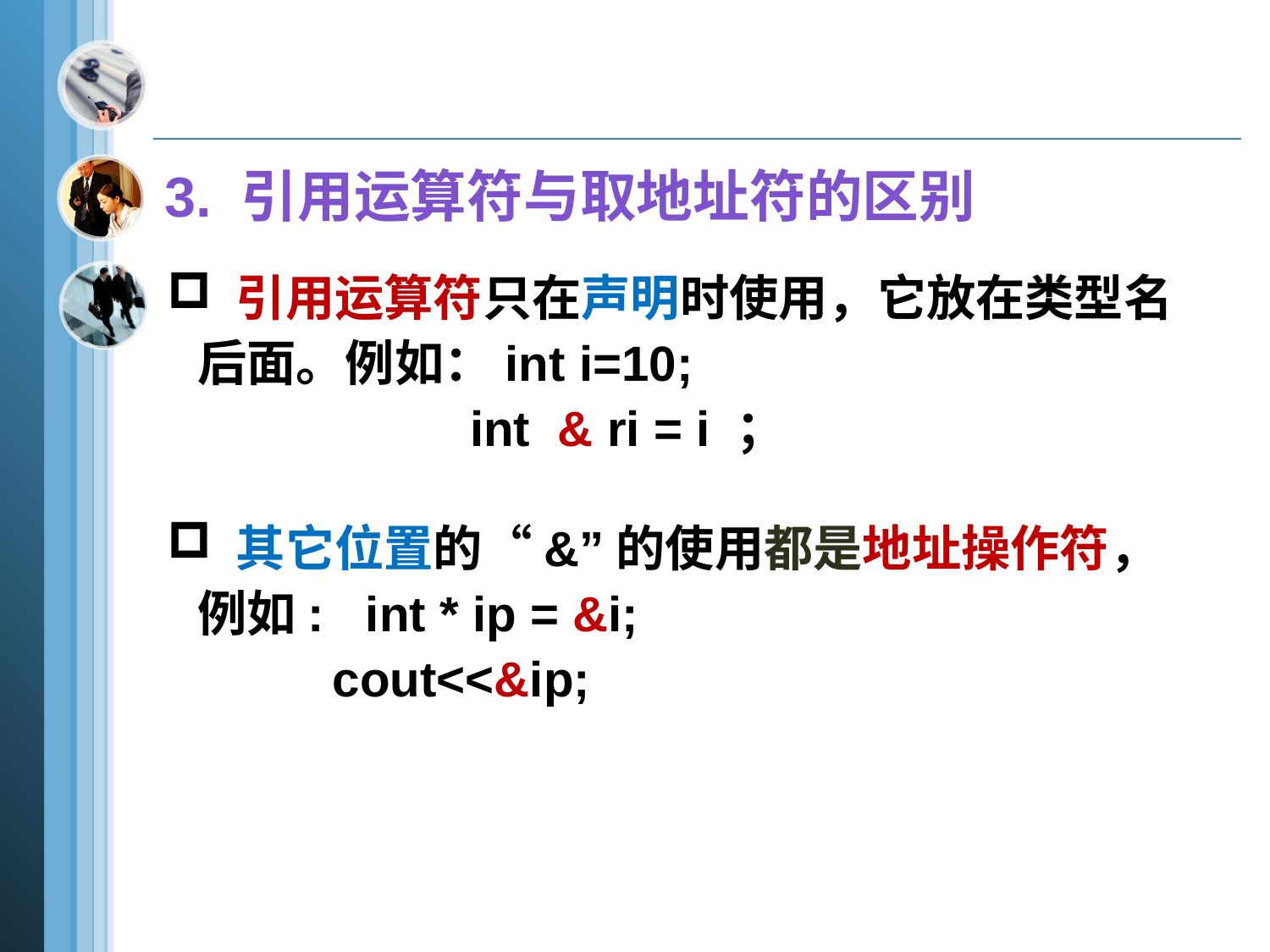

3. 引用运算符与取地址符的区别
 引用运算符只在声明时使用，它放在类型名后面。例如：int i=10;
                      int  & ri = i ；

 其它位置的“&”的使用都是地址操作符，例如:   int * ip = &i;
            cout<<&ip;